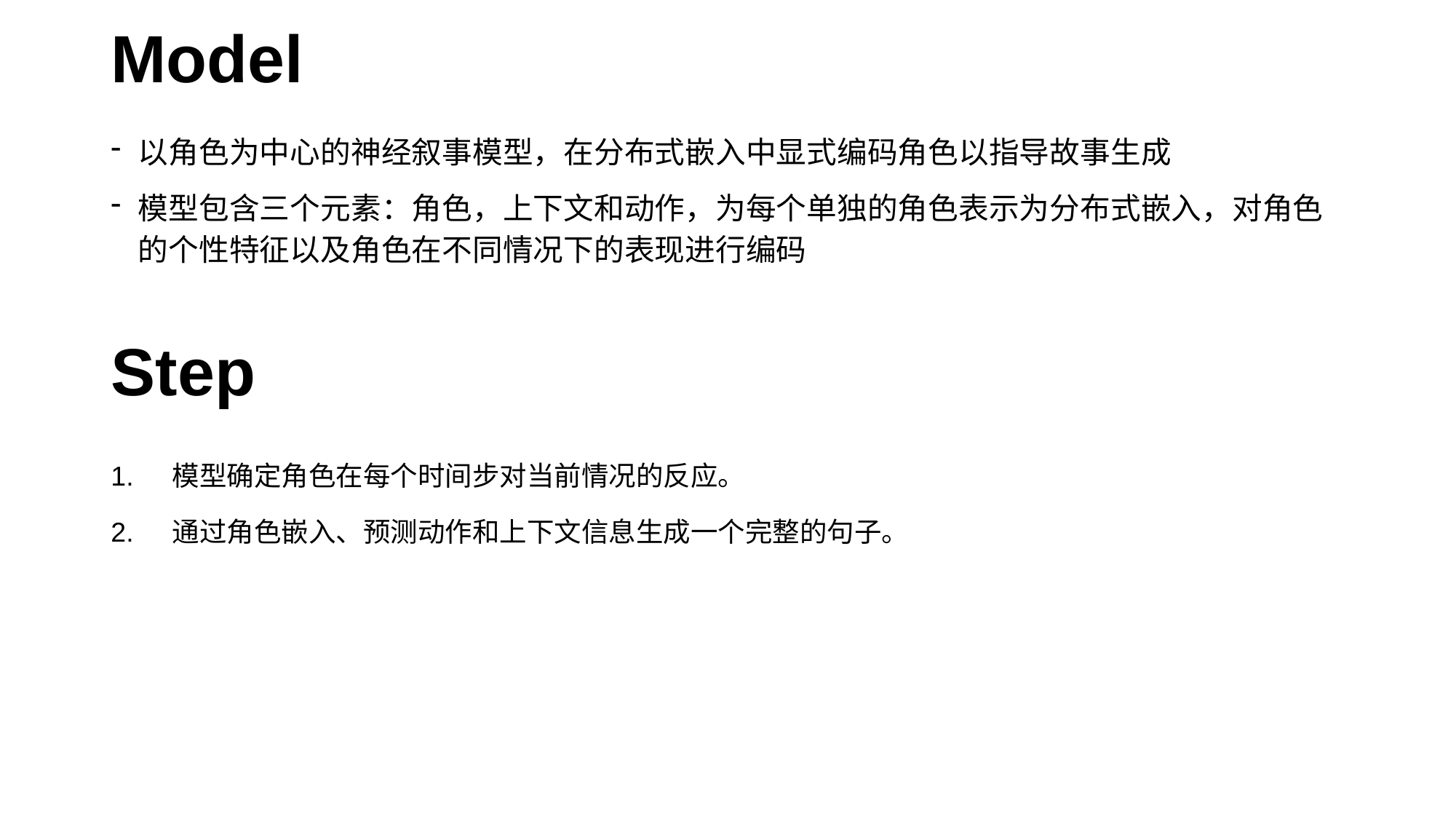

# Model
以角色为中心的神经叙事模型，在分布式嵌入中显式编码角色以指导故事生成
模型包含三个元素：角色，上下文和动作，为每个单独的角色表示为分布式嵌入，对角色的个性特征以及角色在不同情况下的表现进行编码
Step
模型确定角色在每个时间步对当前情况的反应。
通过角色嵌入、预测动作和上下文信息生成一个完整的句子。